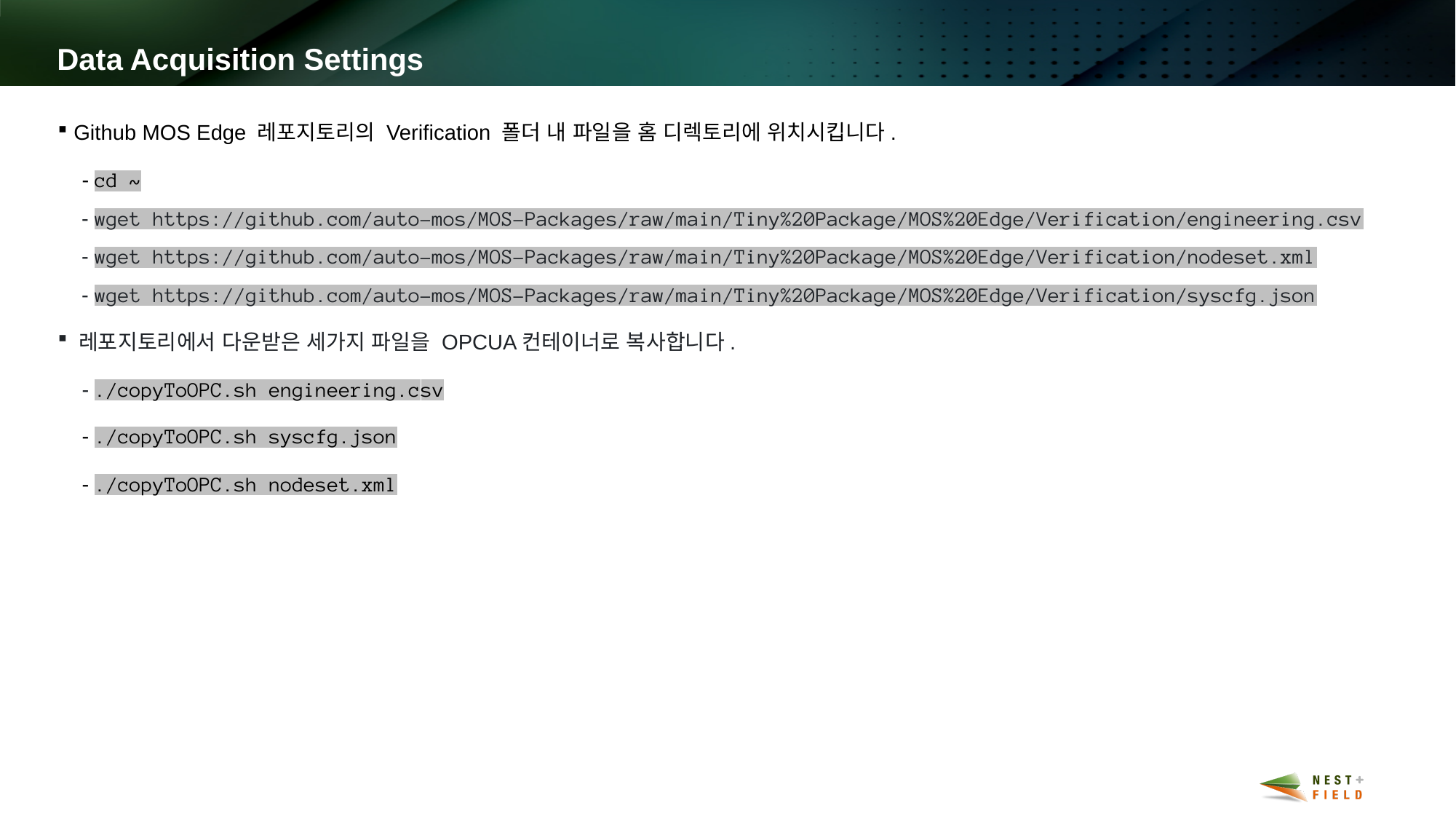

Data Acquisition Settings
 Github MOS Edge 레포지토리의 Verification 폴더 내 파일을 홈 디렉토리에 위치시킵니다.
    - cd ~
    - wget https://github.com/auto-mos/MOS-Packages/raw/main/Tiny%20Package/MOS%20Edge/Verification/engineering.csv
    - wget https://github.com/auto-mos/MOS-Packages/raw/main/Tiny%20Package/MOS%20Edge/Verification/nodeset.xml
    - wget https://github.com/auto-mos/MOS-Packages/raw/main/Tiny%20Package/MOS%20Edge/Verification/syscfg.json
 레포지토리에서 다운받은 세가지 파일을 OPCUA컨테이너로 복사합니다.
    - ./copyToOPC.sh engineering.csv
    - ./copyToOPC.sh syscfg.json
    - ./copyToOPC.sh nodeset.xml